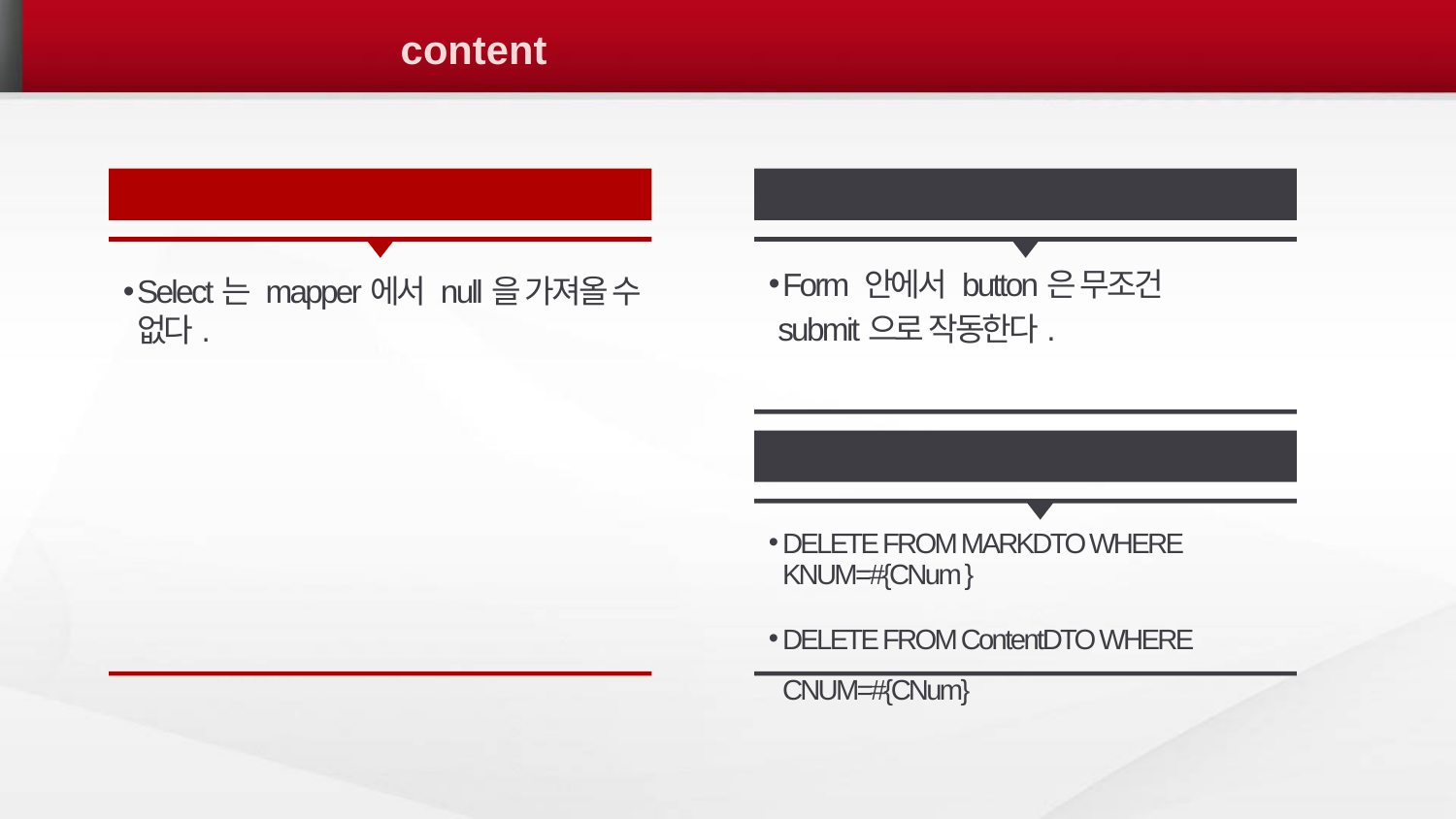

3. 시연 & 설명 content
좋아요/ 싫어요 AJAX

Select는 mapper에서 null을 가져올 수 없다.

Content 작성

Form 안에서 button은 무조건
 submit으로 작동한다.

Content 삭제

DELETE FROM MARKDTO WHERE KNUM=#{CNum }
DELETE FROM ContentDTO WHERE CNUM=#{CNum}